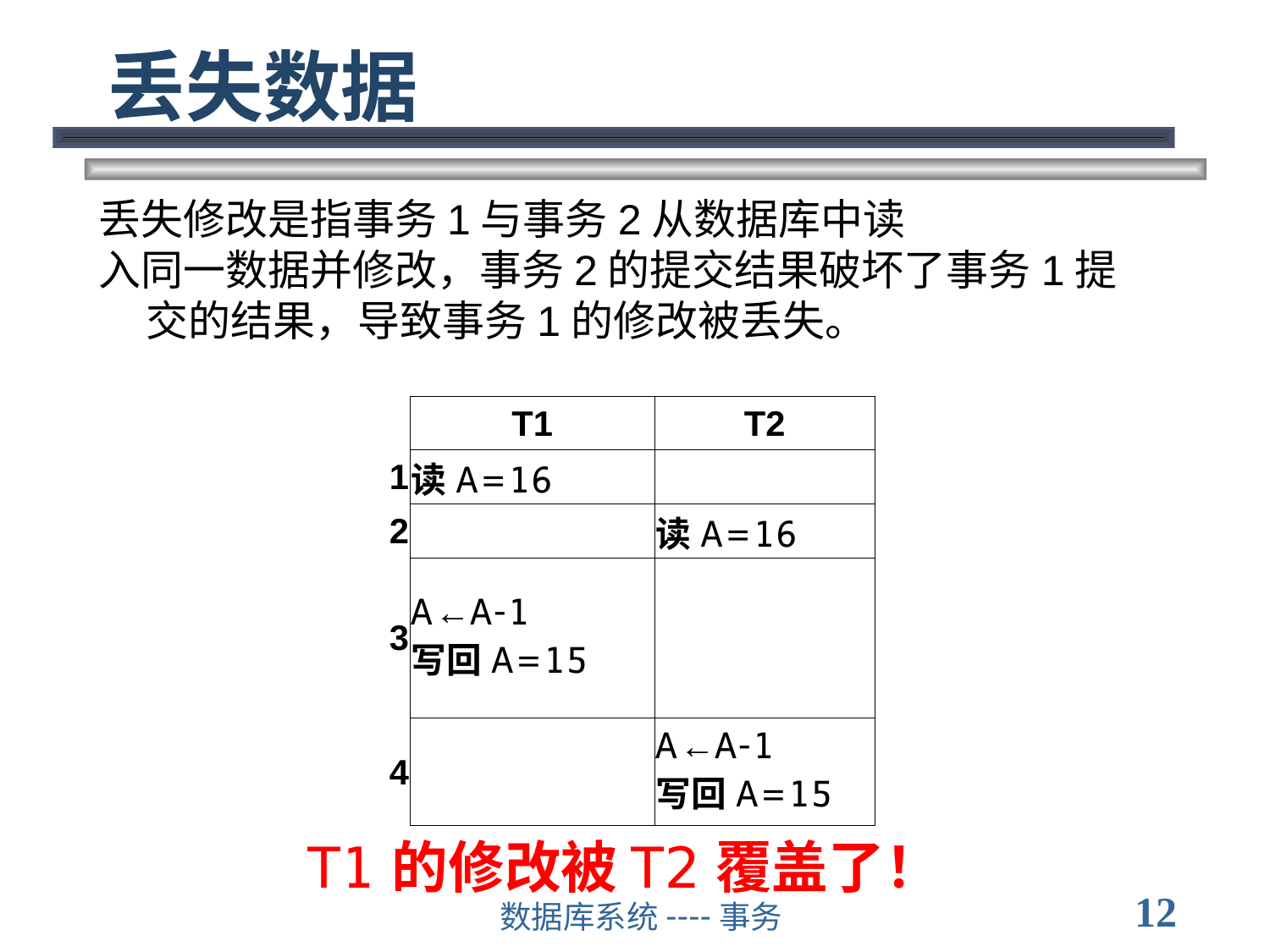

# 丢失数据
丢失修改是指事务1与事务2从数据库中读
入同一数据并修改，事务2的提交结果破坏了事务1提交的结果，导致事务1的修改被丢失。
|  |
| --- |
|  | T1 | T2 |
| --- | --- | --- |
| 1 | 读A=16 |  |
| 2 |  | 读A=16 |
| 3 | A←A-1 写回A=15 |  |
| 4 |  | A←A-1 写回A=15 |
T1的修改被T2覆盖了！
12
数据库系统----事务